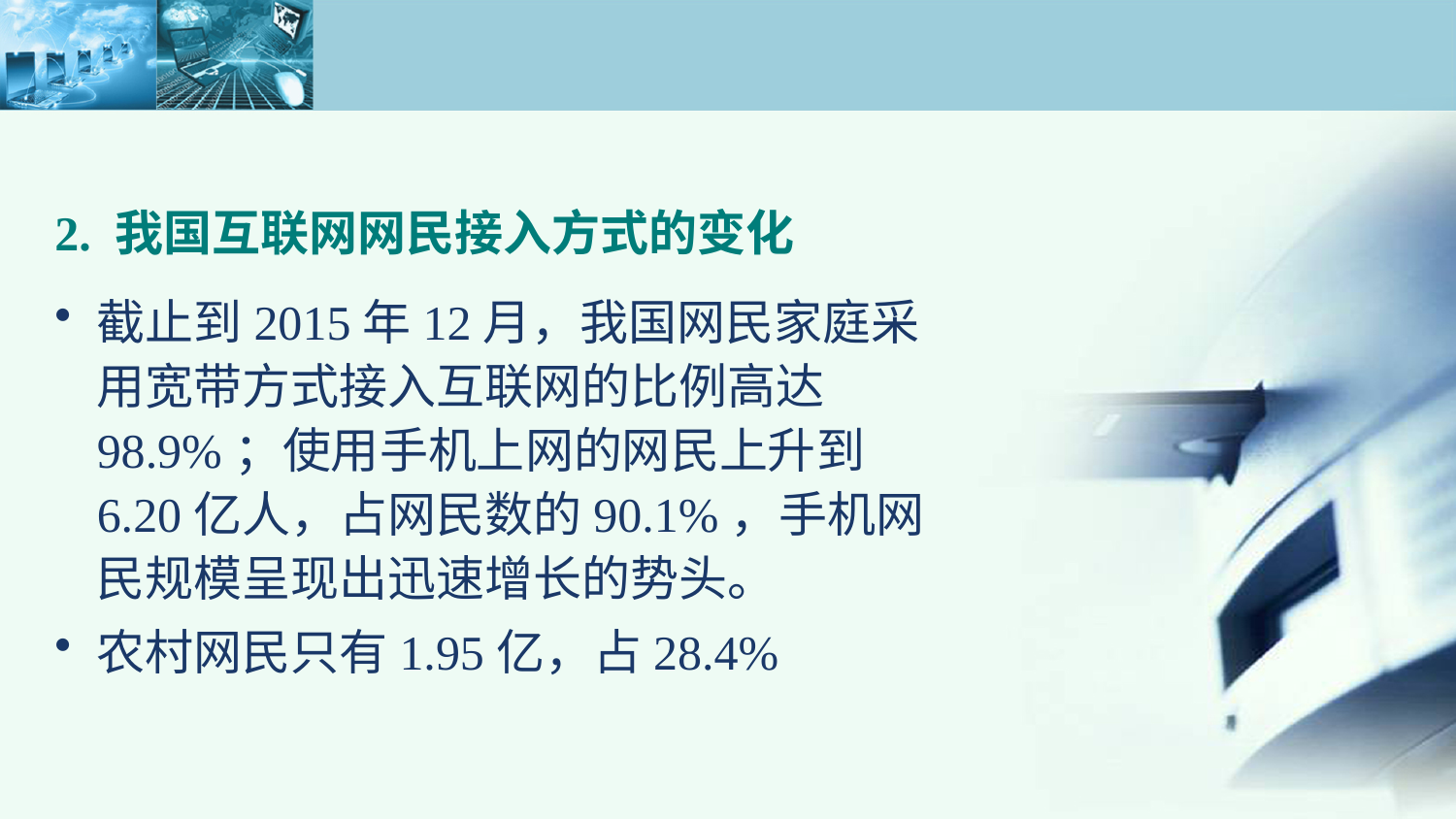

2. 我国互联网网民接入方式的变化
截止到2015年12月，我国网民家庭采用宽带方式接入互联网的比例高达98.9%；使用手机上网的网民上升到6.20亿人，占网民数的90.1%，手机网民规模呈现出迅速增长的势头。
农村网民只有1.95亿，占28.4%